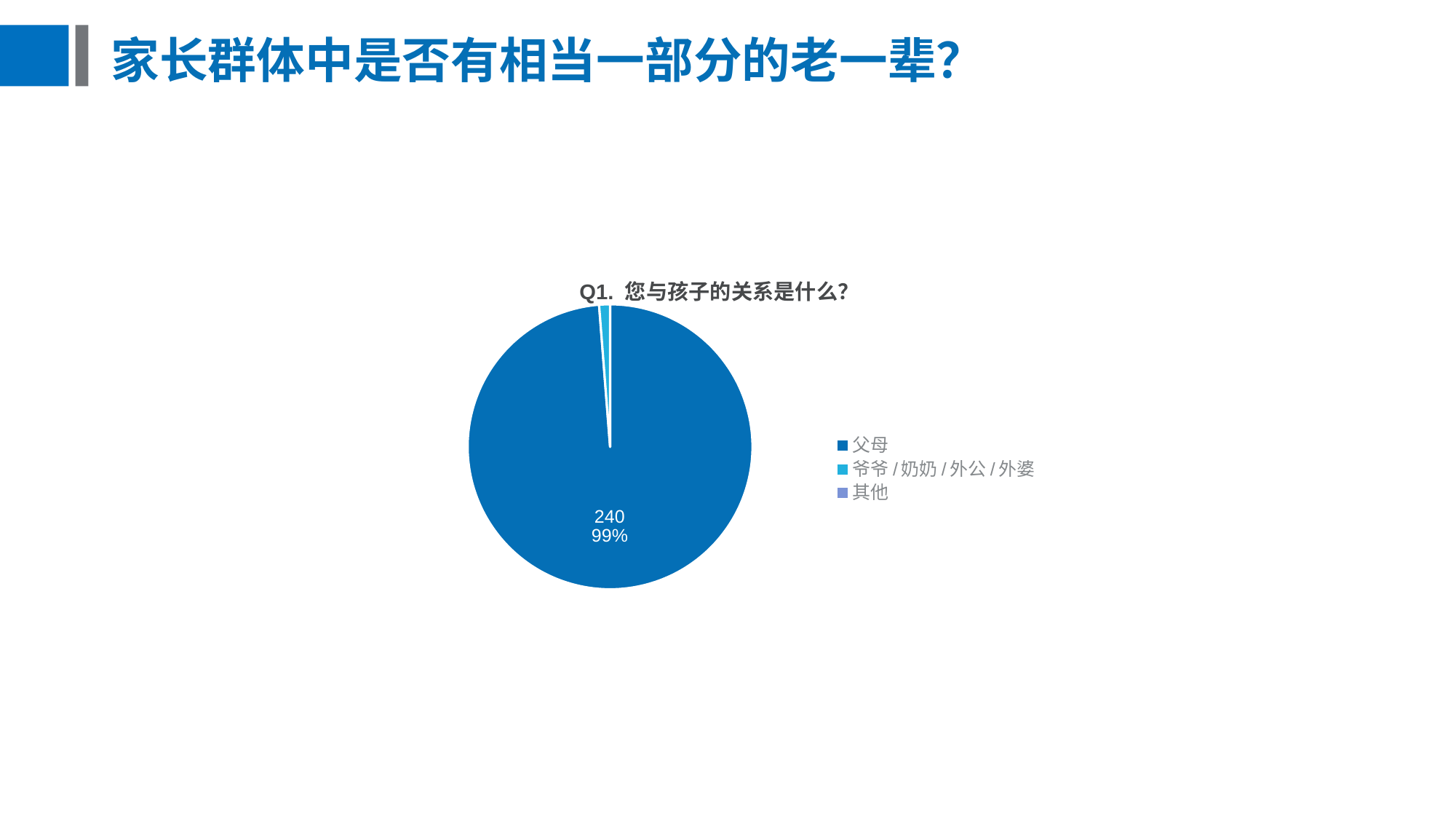

# 家长群体中是否有相当一部分的老一辈？
Q1. 您与孩子的关系是什么？

### Chart

| Category | 选项分布 |
|---|---|
| 父母 | 240.0 |
| 爷爷/奶奶/外公/外婆 | 3.0 |
| 其他 | 0.0 |